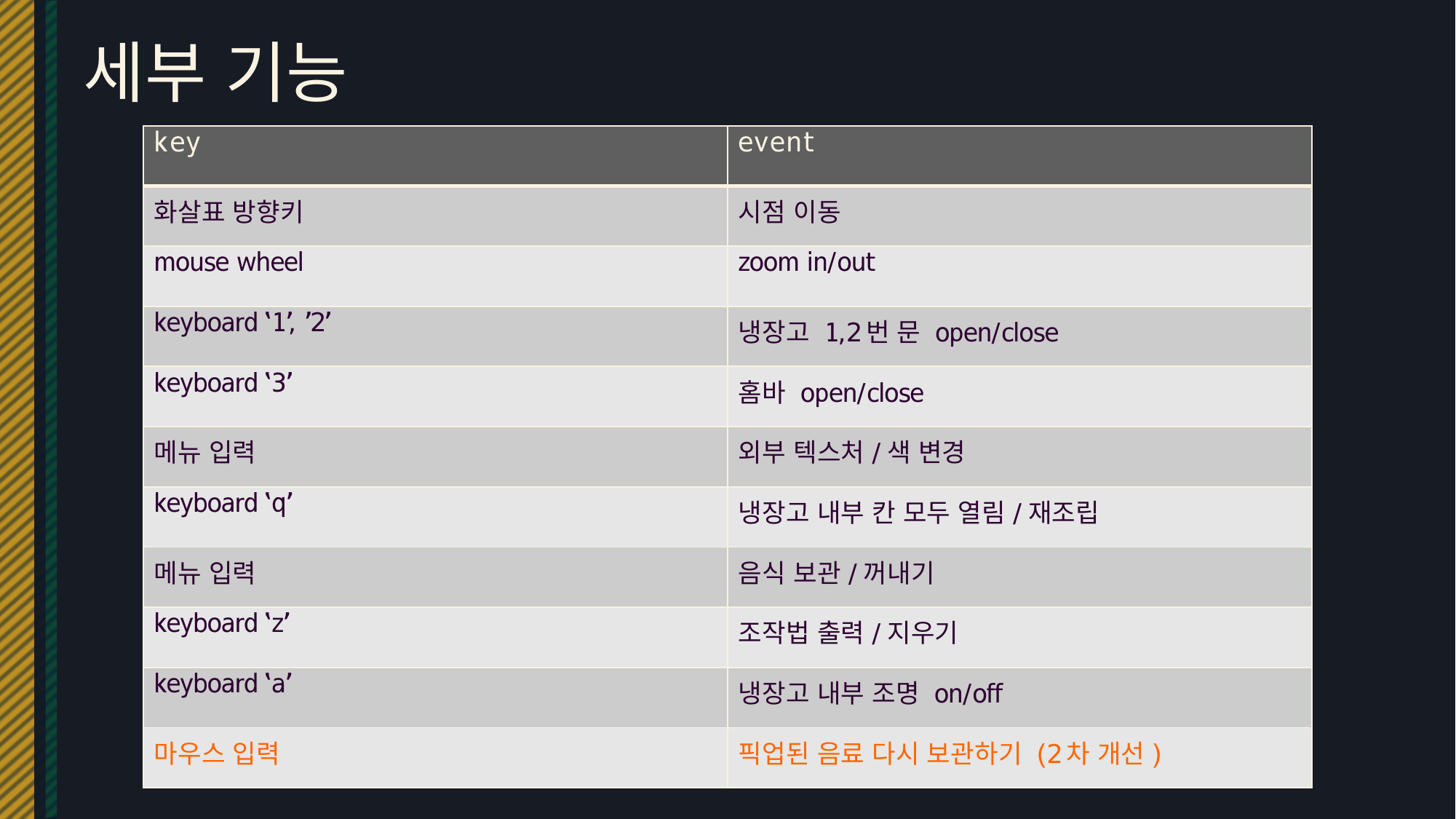

# 세부 기능
| key | event |
| --- | --- |
| 화살표 방향키 | 시점 이동 |
| mouse wheel | zoom in/out |
| keyboard ‘1’, ’2’ | 냉장고 1,2번 문 open/close |
| keyboard ‘3’ | 홈바 open/close |
| 메뉴 입력 | 외부 텍스처/색 변경 |
| keyboard ‘q’ | 냉장고 내부 칸 모두 열림/재조립 |
| 메뉴 입력 | 음식 보관/꺼내기 |
| keyboard ‘z’ | 조작법 출력/지우기 |
| keyboard ‘a’ | 냉장고 내부 조명 on/off |
| 마우스 입력 | 픽업된 음료 다시 보관하기 (2차 개선) |